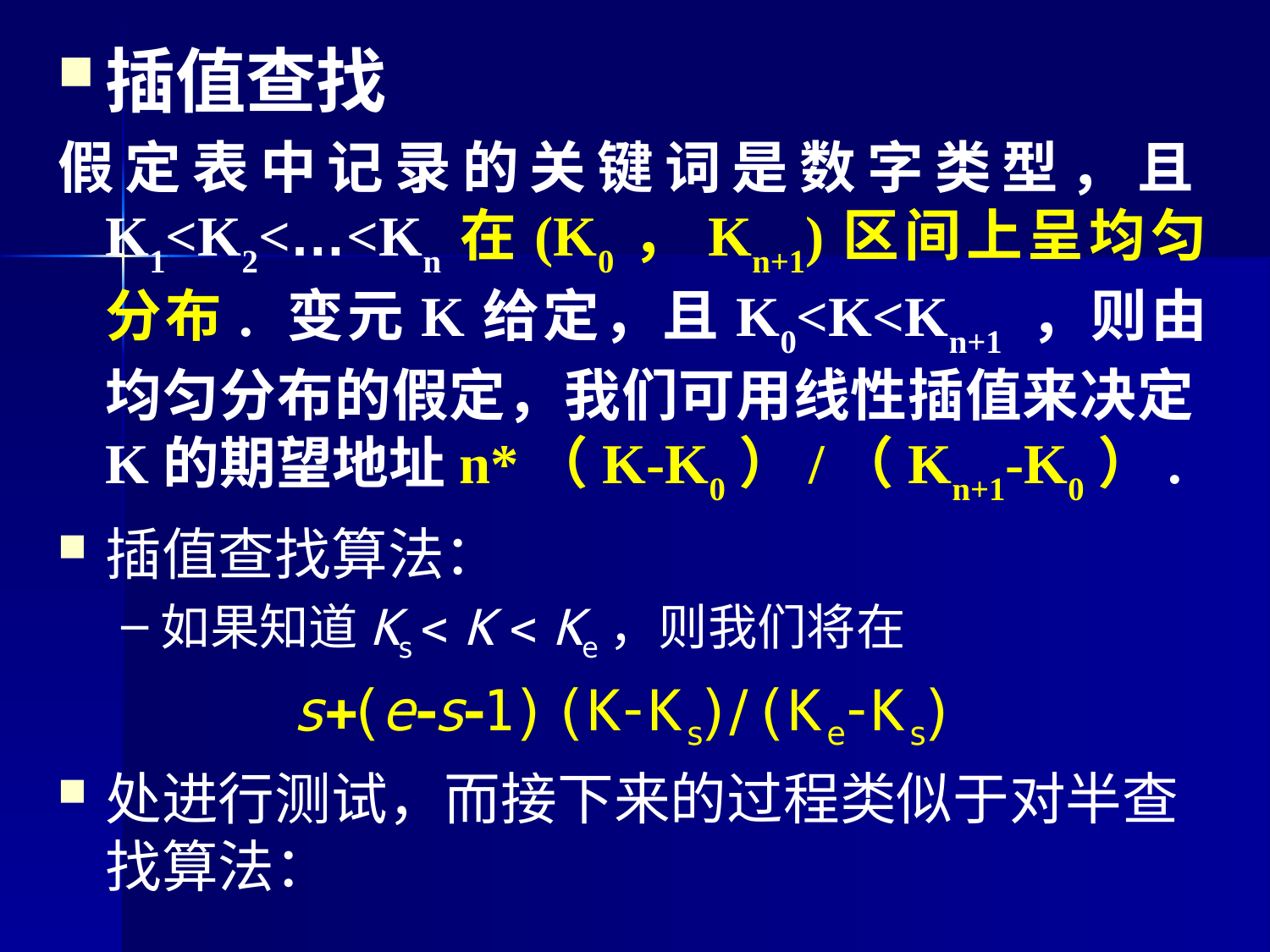

插值查找
假定表中记录的关键词是数字类型，且K1<K2<…<Kn在(K0，Kn+1)区间上呈均匀分布. 变元K给定，且K0<K<Kn+1 ，则由均匀分布的假定，我们可用线性插值来决定K的期望地址n*（K-K0）/（Kn+1-K0）.
插值查找算法：
如果知道Ks < K < Ke，则我们将在
s+(e−s−1) (K-Ks)/(Ke-Ks)
处进行测试，而接下来的过程类似于对半查找算法：